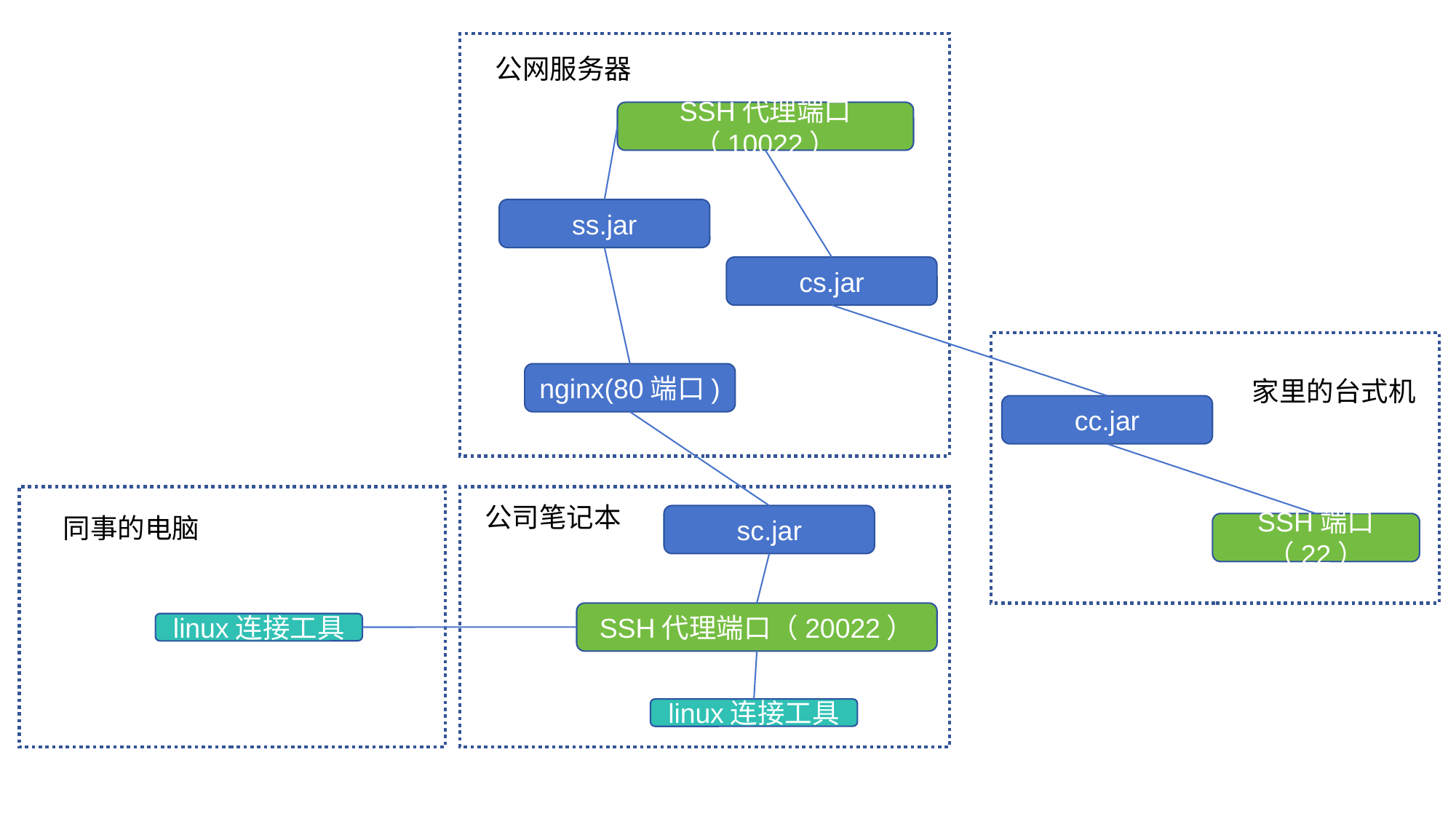

公网服务器
SSH代理端口（10022）
ss.jar
cs.jar

nginx(80端口)
家里的台式机
cc.jar

公司笔记本
同事的电脑
sc.jar
SSH端口（22）
SSH代理端口（20022）
linux连接工具
linux连接工具